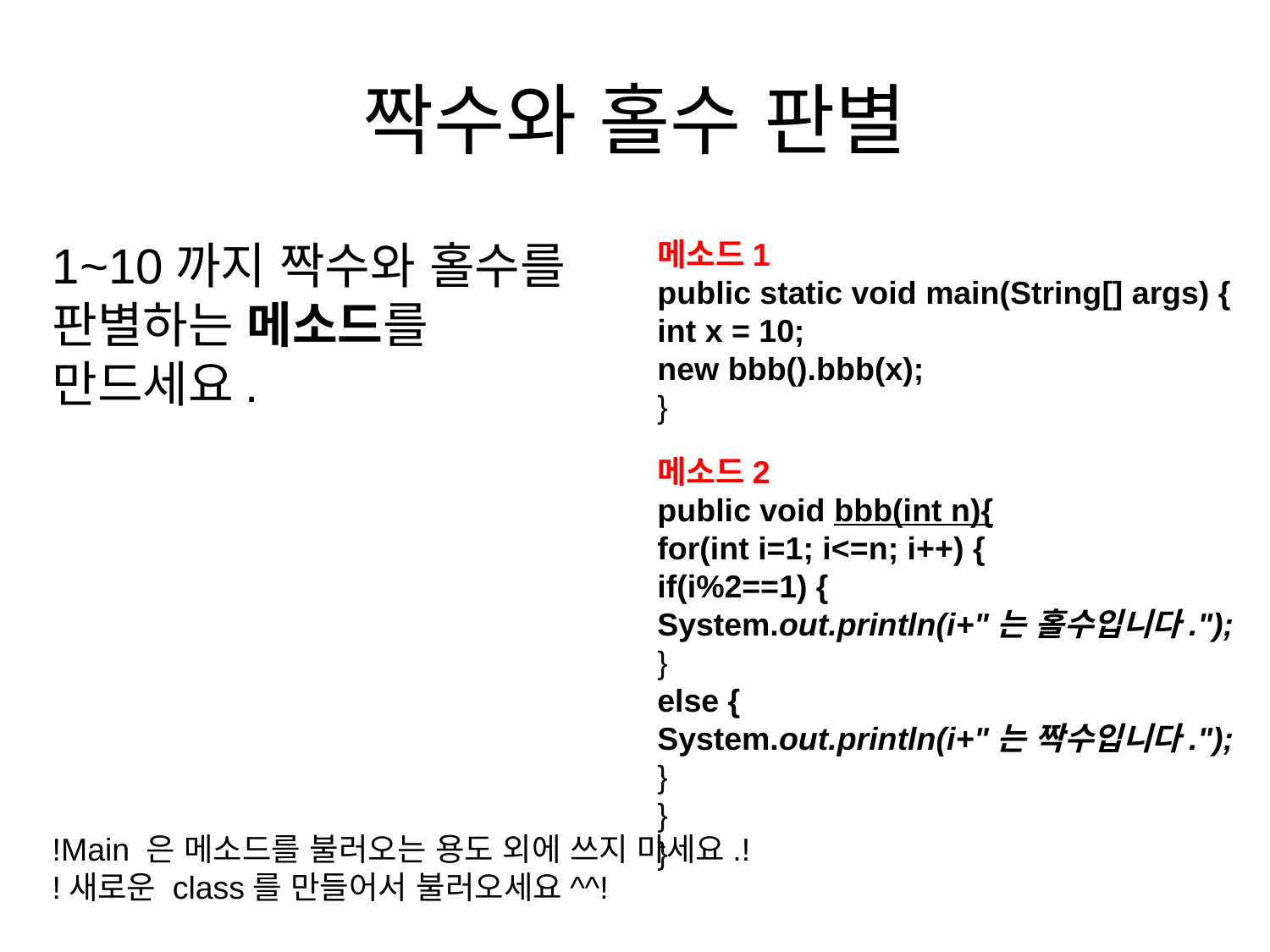

# 짝수와 홀수 판별
1~10까지 짝수와 홀수를 판별하는 메소드를 만드세요.
메소드1
public static void main(String[] args) {
int x = 10;
new bbb().bbb(x);
}
메소드2
public void bbb(int n){
for(int i=1; i<=n; i++) {
if(i%2==1) {
System.out.println(i+"는 홀수입니다.");
}
else {
System.out.println(i+"는 짝수입니다.");
}
}
}
!Main 은 메소드를 불러오는 용도 외에 쓰지 마세요.!
!새로운 class를 만들어서 불러오세요^^!